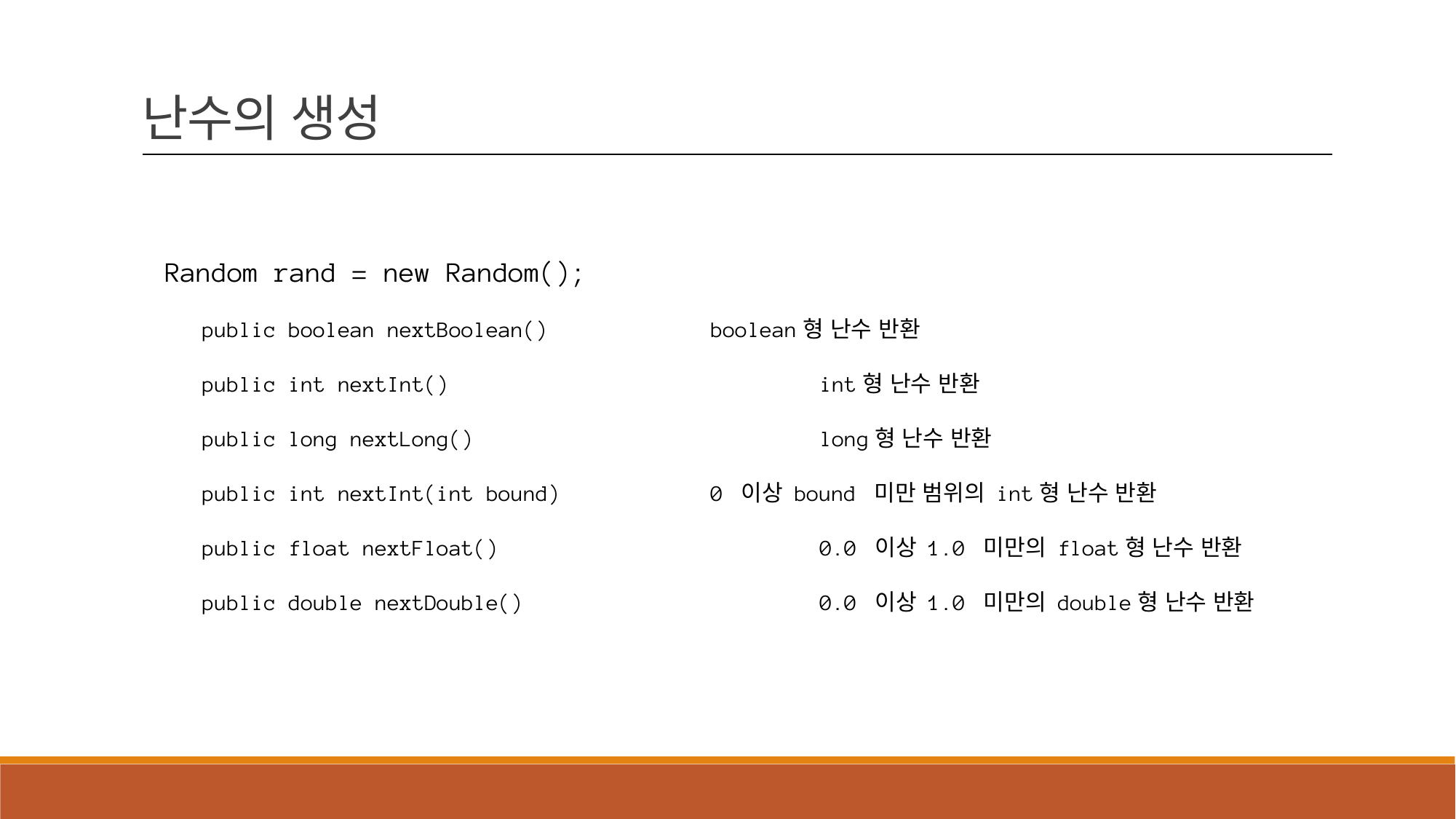

난수의 생성
Random rand = new Random();
   public boolean nextBoolean() 		boolean형 난수 반환
   public int nextInt() 				int형 난수 반환
   public long nextLong() 				long형 난수 반환
   public int nextInt(int bound) 		0 이상 bound 미만 범위의 int형 난수 반환
   public float nextFloat() 			0.0 이상 1.0 미만의 float형 난수 반환
   public double nextDouble() 			0.0 이상 1.0 미만의 double형 난수 반환